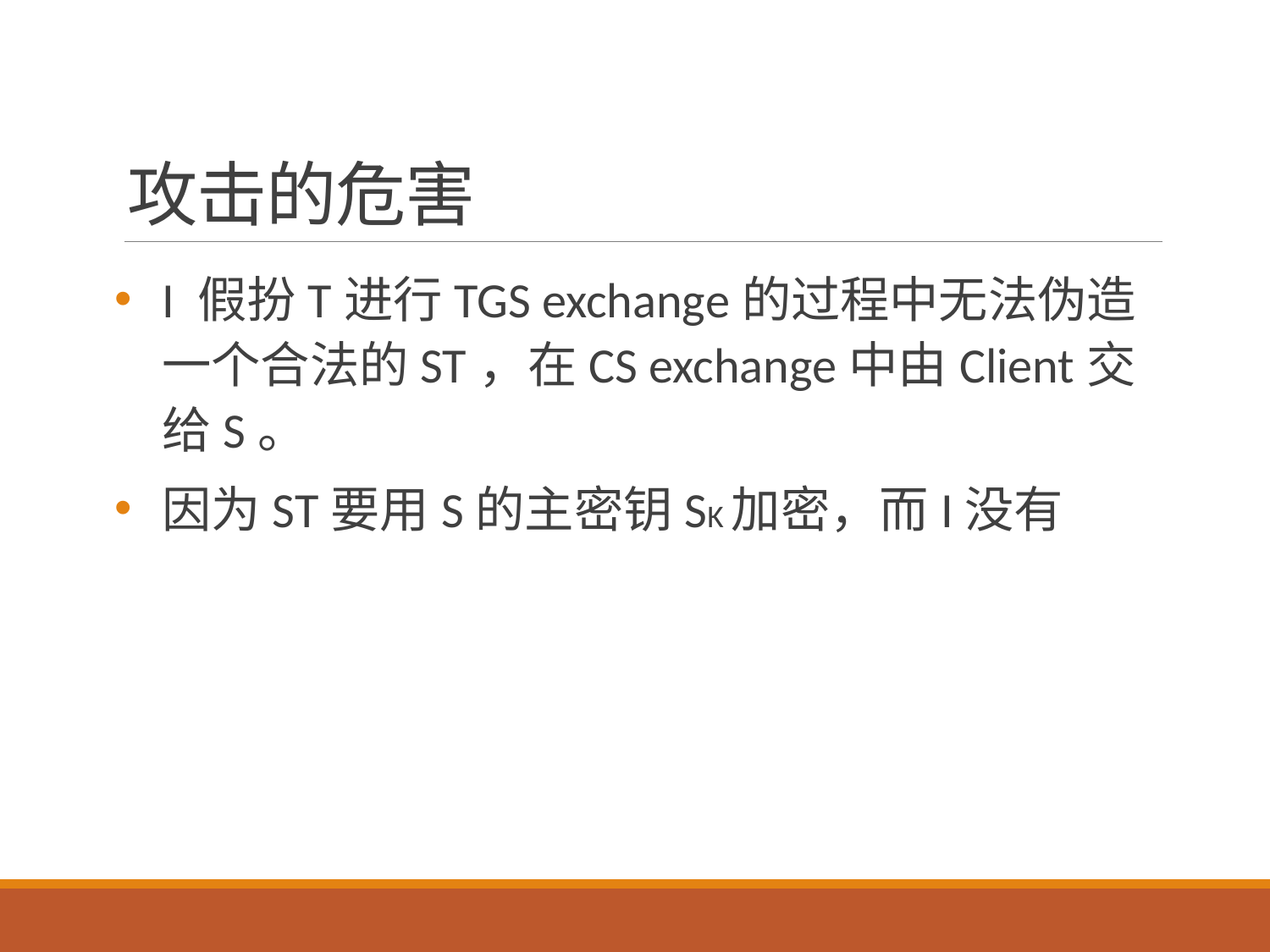

# 攻击的危害
I 假扮T进行TGS exchange的过程中无法伪造一个合法的ST，在CS exchange中由Client交给S。
因为ST要用S的主密钥SK加密，而I没有